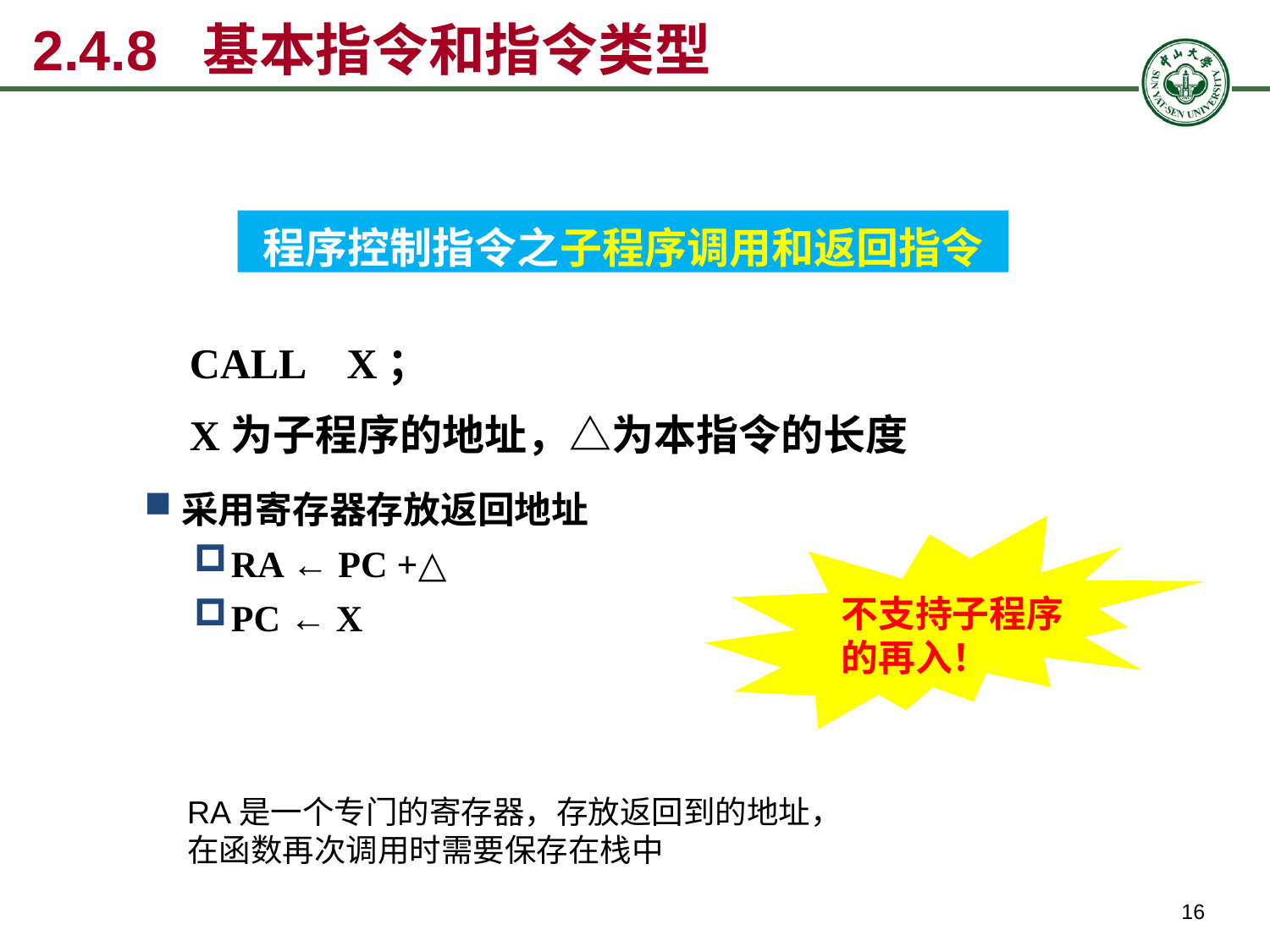

# 2.4.8  基本指令和指令类型

程序控制指令之子程序调用和返回指令
	CALL    X；
	X为子程序的地址，△为本指令的长度
采用寄存器存放返回地址
RA ← PC +△
PC ← X
不支持子程序
的再入！
RA是一个专门的寄存器，存放返回到的地址，
在函数再次调用时需要保存在栈中